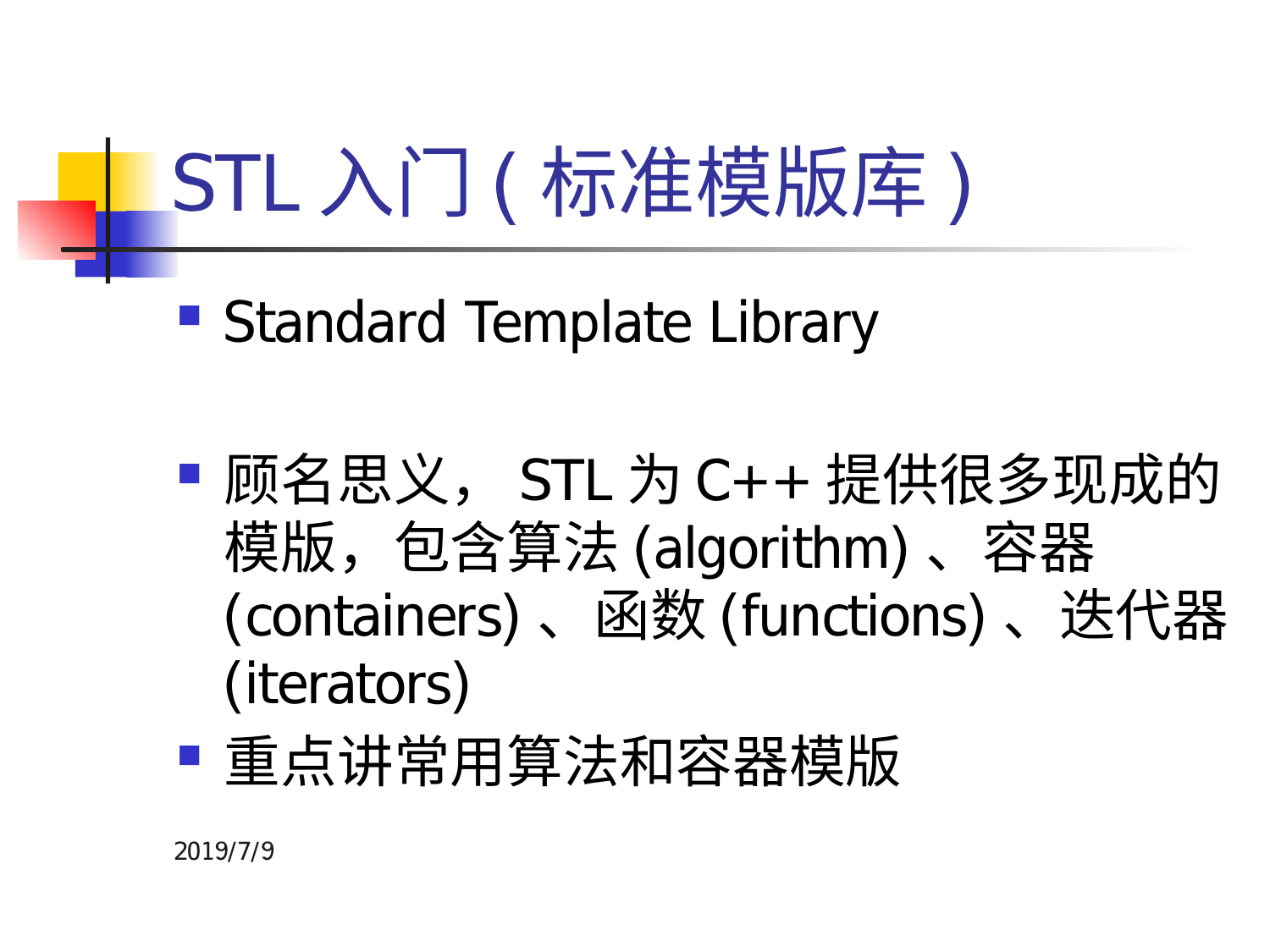

# STL入门(标准模版库)
Standard Template Library

顾名思义，STL为C++提供很多现成的模版，包含算法(algorithm)、容器(containers)、函数(functions)、迭代器(iterators)
重点讲常用算法和容器模版
2019/7/9